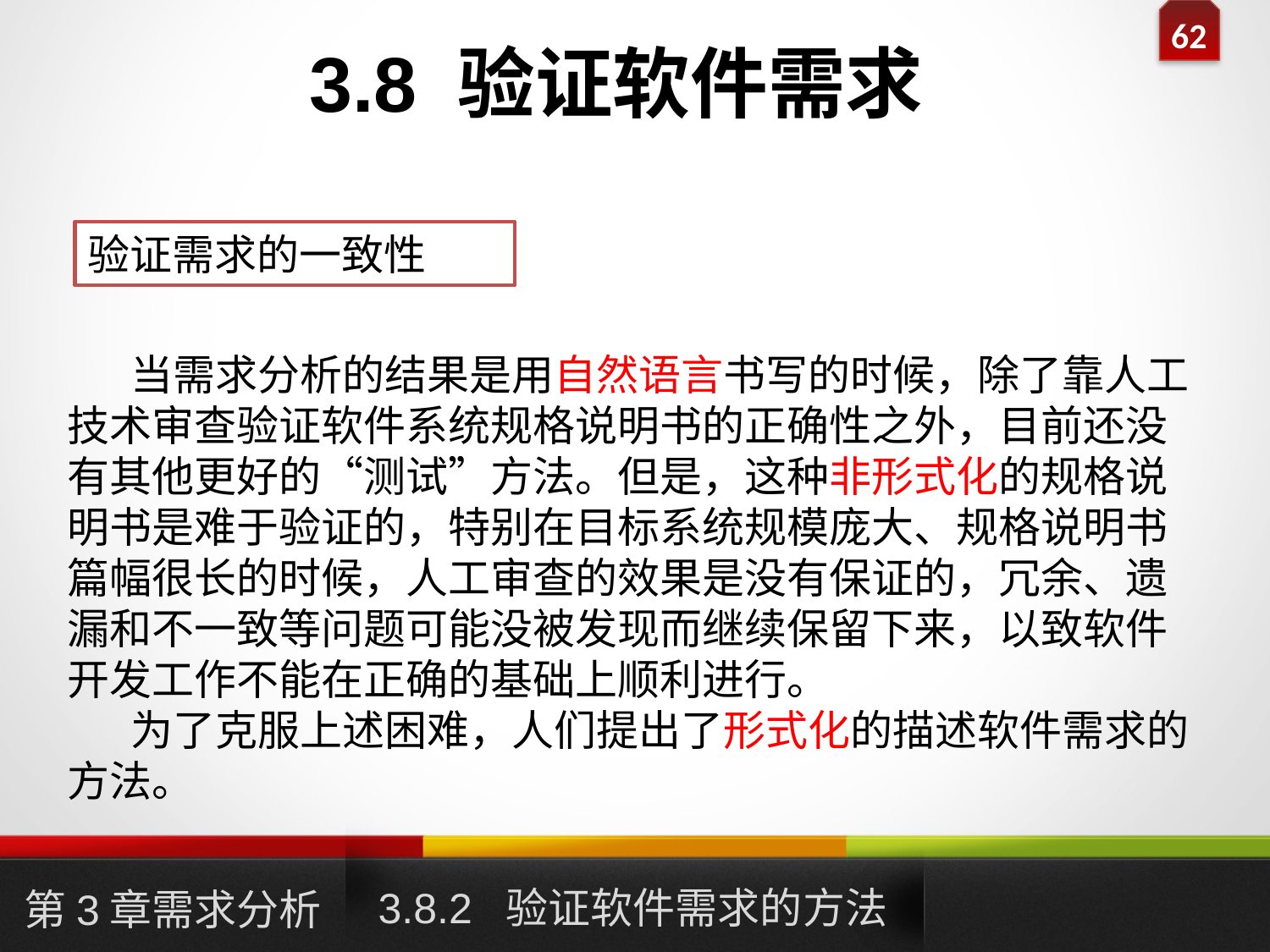

# 3.8 验证软件需求
验证需求的一致性
当需求分析的结果是用自然语言书写的时候，除了靠人工技术审查验证软件系统规格说明书的正确性之外，目前还没有其他更好的“测试”方法。但是，这种非形式化的规格说明书是难于验证的，特别在目标系统规模庞大、规格说明书篇幅很长的时候，人工审查的效果是没有保证的，冗余、遗漏和不一致等问题可能没被发现而继续保留下来，以致软件开发工作不能在正确的基础上顺利进行。
为了克服上述困难，人们提出了形式化的描述软件需求的方法。
3.8.2  验证软件需求的方法
第3章需求分析